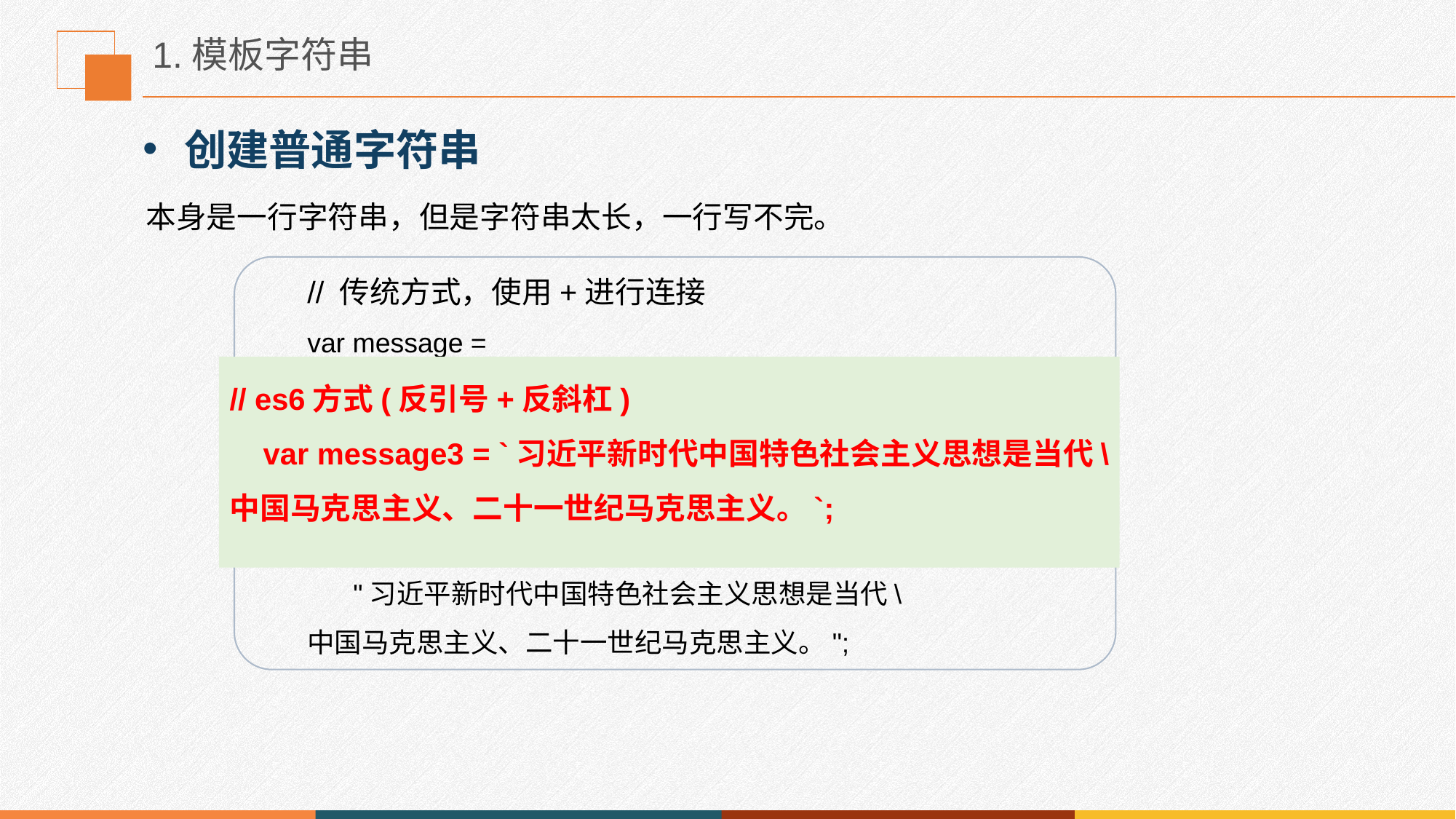

# 1.模板字符串
创建普通字符串
本身是一行字符串，但是字符串太长，一行写不完。
// 传统方式，使用+进行连接
var message =
      "习近平新时代中国特色社会主义思想是当代" +
      "中国马克思主义、二十一世纪马克思主义。";
// 传统方式，使用JavaScript的bug
var message2 =
      "习近平新时代中国特色社会主义思想是当代\
中国马克思主义、二十一世纪马克思主义。";

// es6方式(反引号+反斜杠)
    var message3 = `习近平新时代中国特色社会主义思想是当代\
中国马克思主义、二十一世纪马克思主义。`;